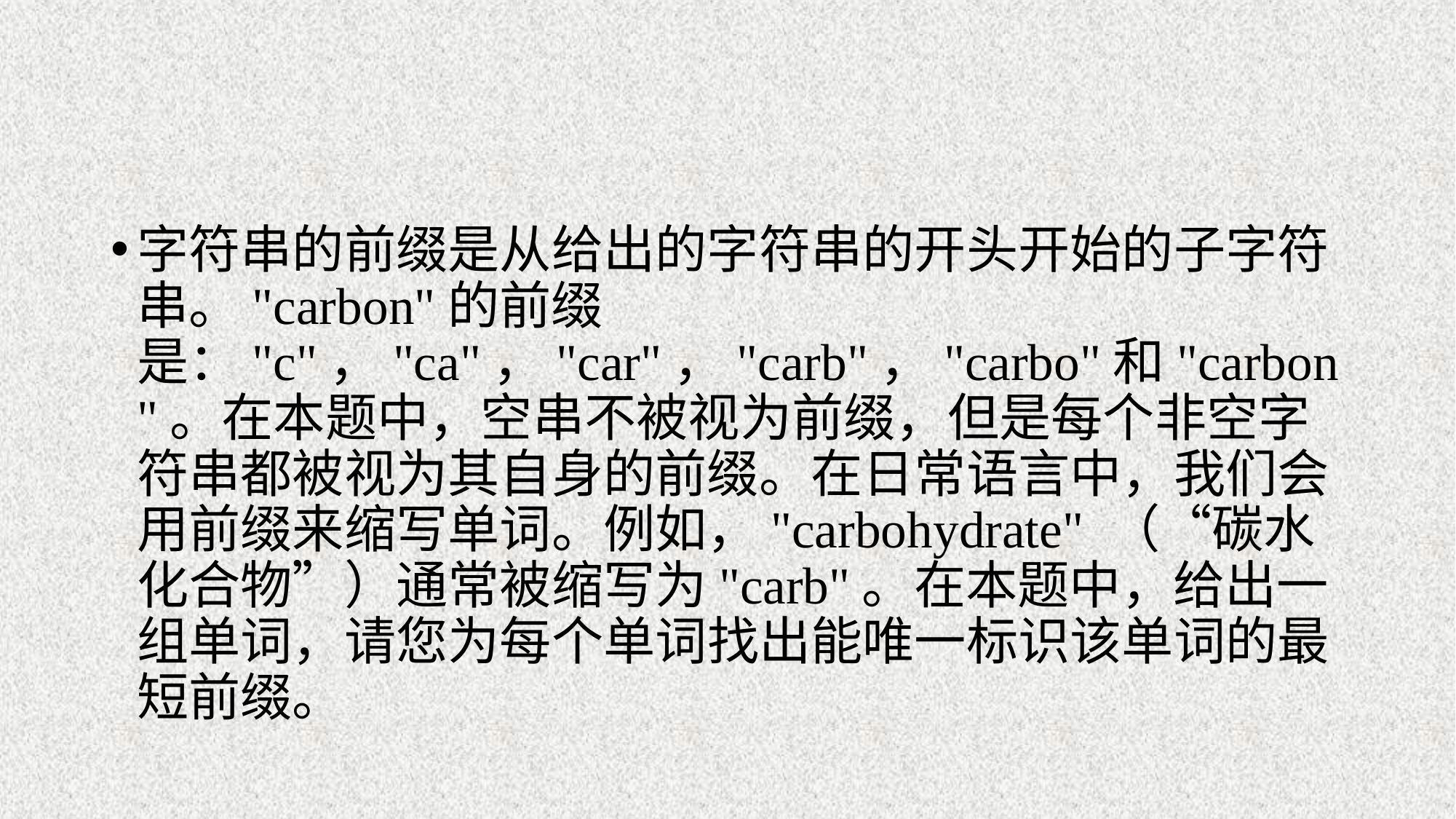

#
字符串的前缀是从给出的字符串的开头开始的子字符串。"carbon"的前缀是："c"，"ca"，"car"，"carb"，"carbo"和"carbon"。在本题中，空串不被视为前缀，但是每个非空字符串都被视为其自身的前缀。在日常语言中，我们会用前缀来缩写单词。例如，"carbohydrate" （“碳水化合物”）通常被缩写为"carb"。在本题中，给出一组单词，请您为每个单词找出能唯一标识该单词的最短前缀。